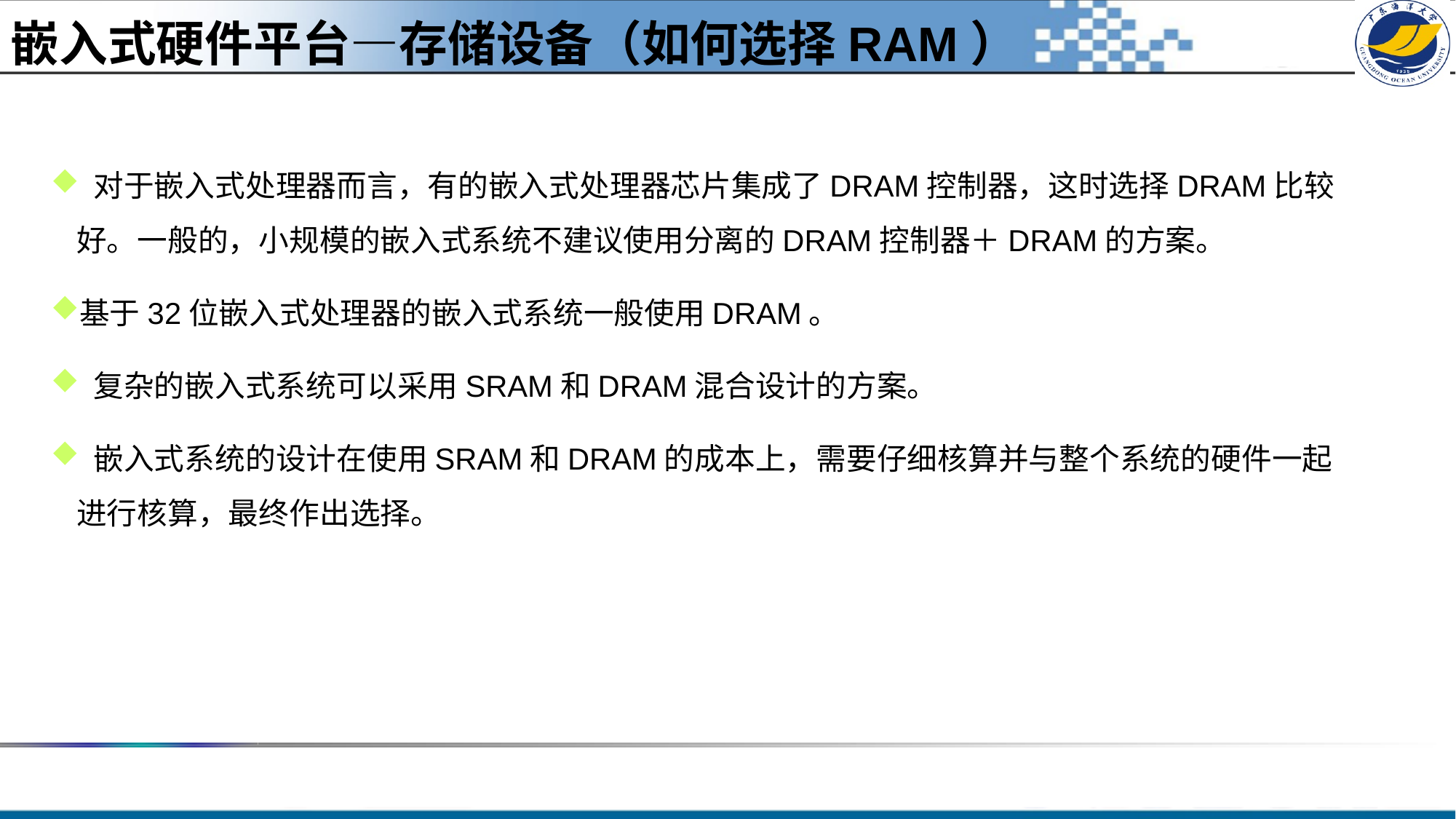

嵌入式硬件平台—存储设备（如何选择RAM）
 对于嵌入式处理器而言，有的嵌入式处理器芯片集成了DRAM控制器，这时选择DRAM比较好。一般的，小规模的嵌入式系统不建议使用分离的DRAM控制器＋DRAM的方案。
基于32位嵌入式处理器的嵌入式系统一般使用DRAM。
 复杂的嵌入式系统可以采用SRAM和DRAM混合设计的方案。
 嵌入式系统的设计在使用SRAM和DRAM的成本上，需要仔细核算并与整个系统的硬件一起进行核算，最终作出选择。
54